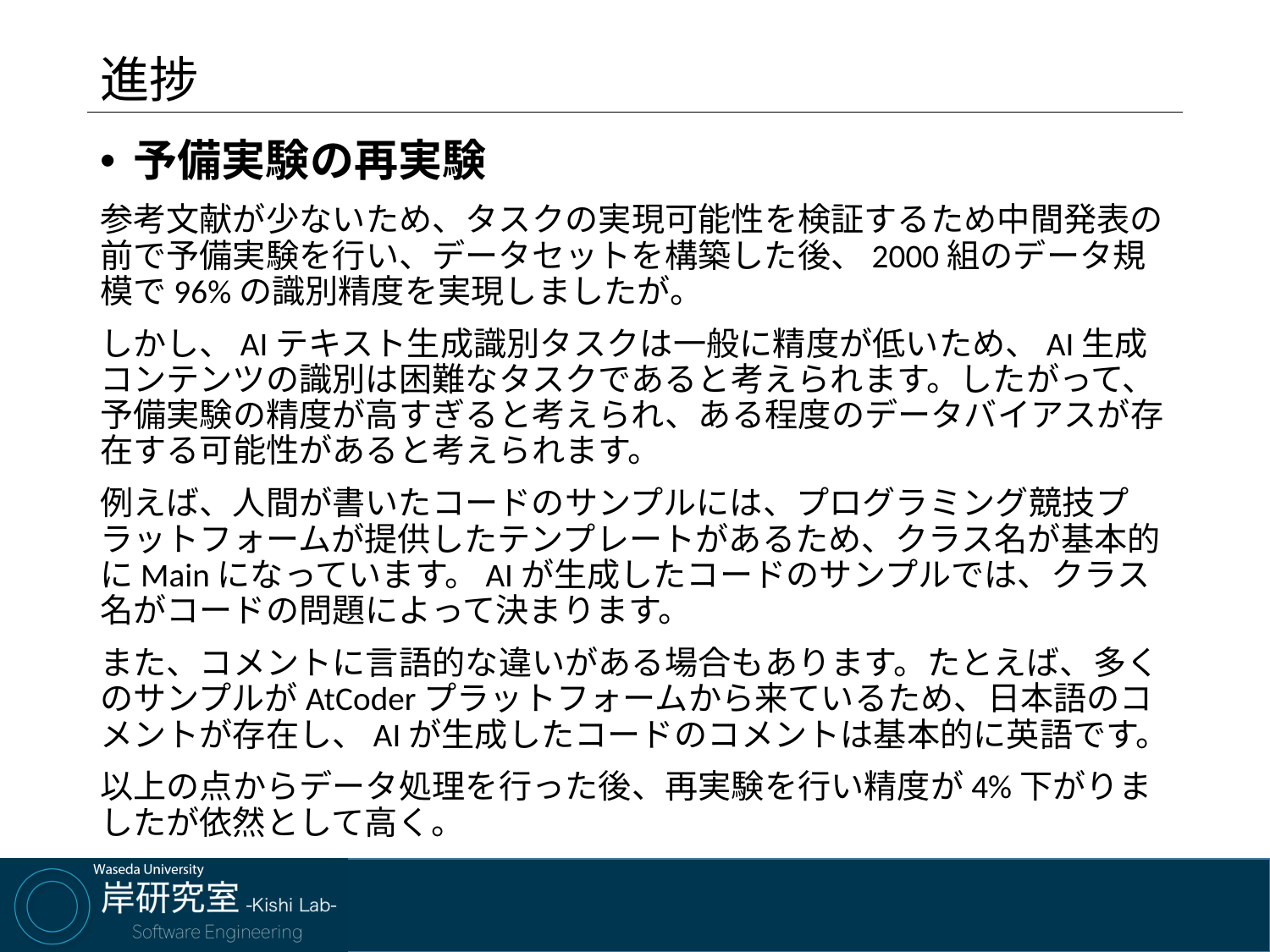

# 進捗
予備実験の再実験
参考文献が少ないため、タスクの実現可能性を検証するため中間発表の前で予備実験を行い、データセットを構築した後、2000組のデータ規模で96%の識別精度を実現しましたが。
しかし、AIテキスト生成識別タスクは一般に精度が低いため、AI生成コンテンツの識別は困難なタスクであると考えられます。したがって、予備実験の精度が高すぎると考えられ、ある程度のデータバイアスが存在する可能性があると考えられます。
例えば、人間が書いたコードのサンプルには、プログラミング競技プラットフォームが提供したテンプレートがあるため、クラス名が基本的にMainになっています。AIが生成したコードのサンプルでは、クラス名がコードの問題によって決まります。
また、コメントに言語的な違いがある場合もあります。たとえば、多くのサンプルがAtCoderプラットフォームから来ているため、日本語のコメントが存在し、AIが生成したコードのコメントは基本的に英語です。
以上の点からデータ処理を行った後、再実験を行い精度が4%下がりましたが依然として高く。
14